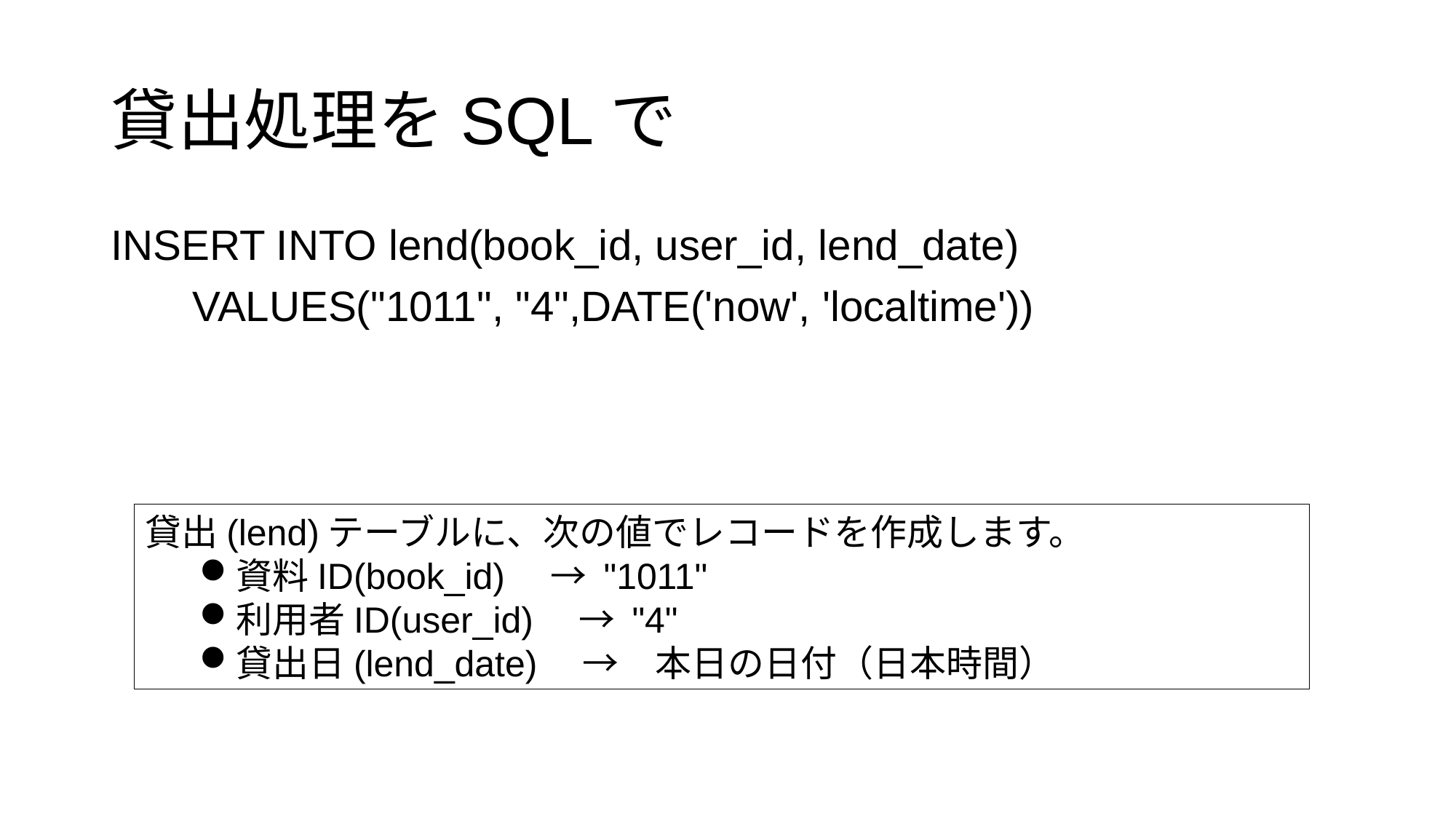

# 貸出処理をSQLで
INSERT INTO lend(book_id, user_id, lend_date)
 　 VALUES("1011", "4",DATE('now', 'localtime'))
貸出(lend)テーブルに、次の値でレコードを作成します。
資料ID(book_id)　→ "1011"
利用者ID(user_id)　→ "4"
貸出日(lend_date)　→　本日の日付（日本時間）